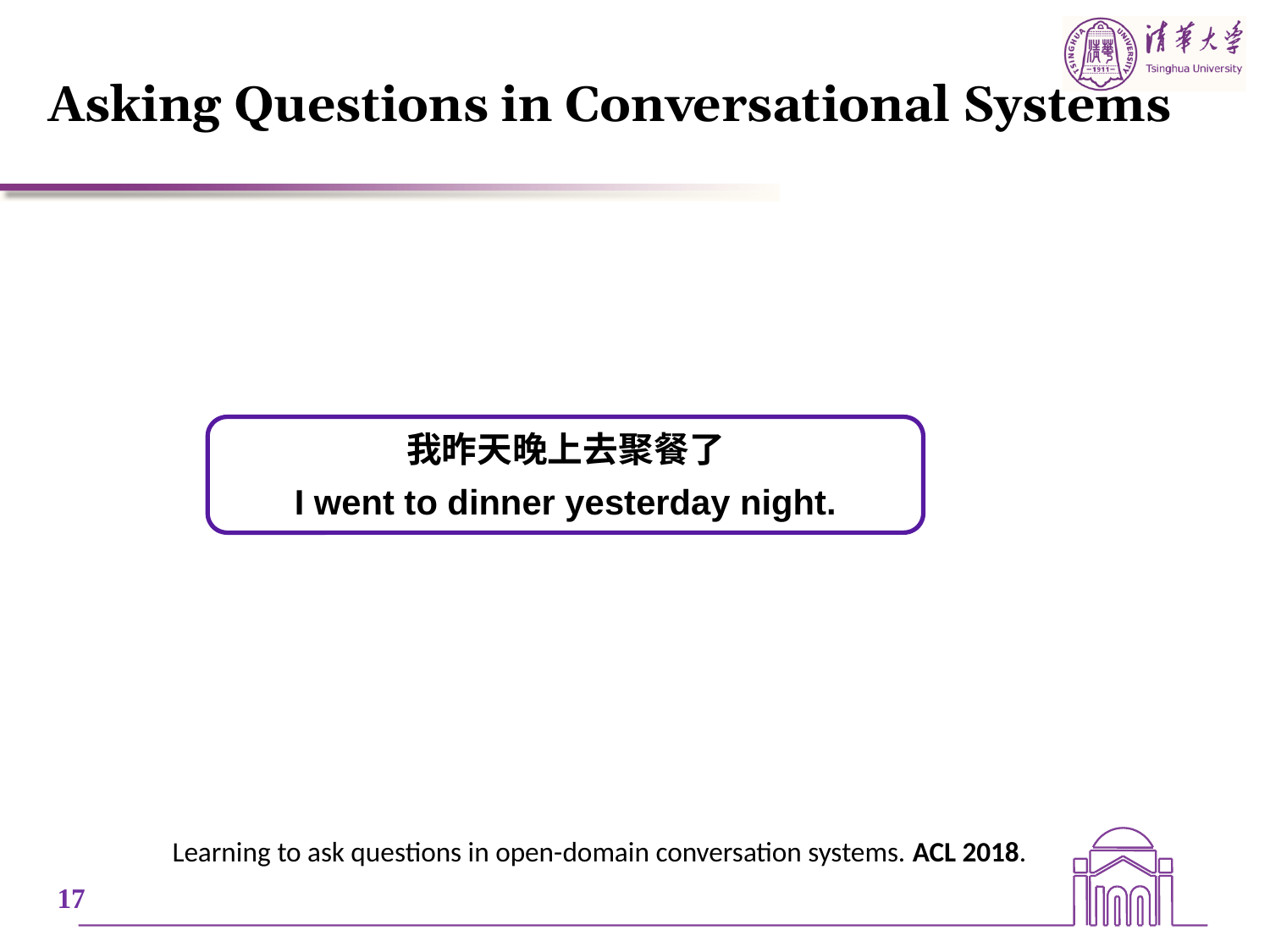

# Asking Questions in Conversational Systems
我昨天晚上去聚餐了
I went to dinner yesterday night.
Learning to ask questions in open-domain conversation systems. ACL 2018.